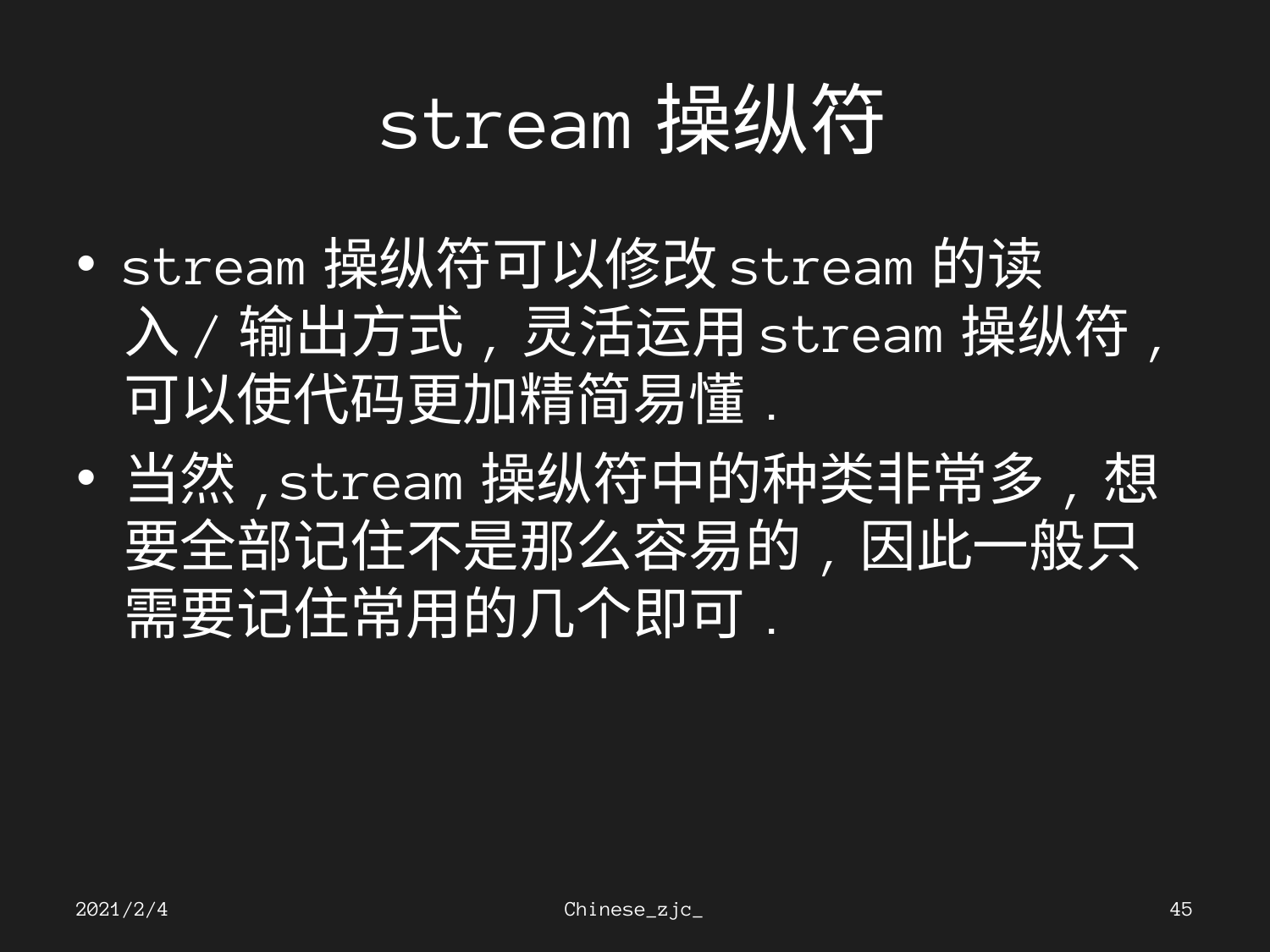

# stream操纵符
stream操纵符可以修改stream的读入/输出方式,灵活运用stream操纵符,可以使代码更加精简易懂.
当然,stream操纵符中的种类非常多,想要全部记住不是那么容易的,因此一般只需要记住常用的几个即可.
2021/2/4
Chinese_zjc_
45